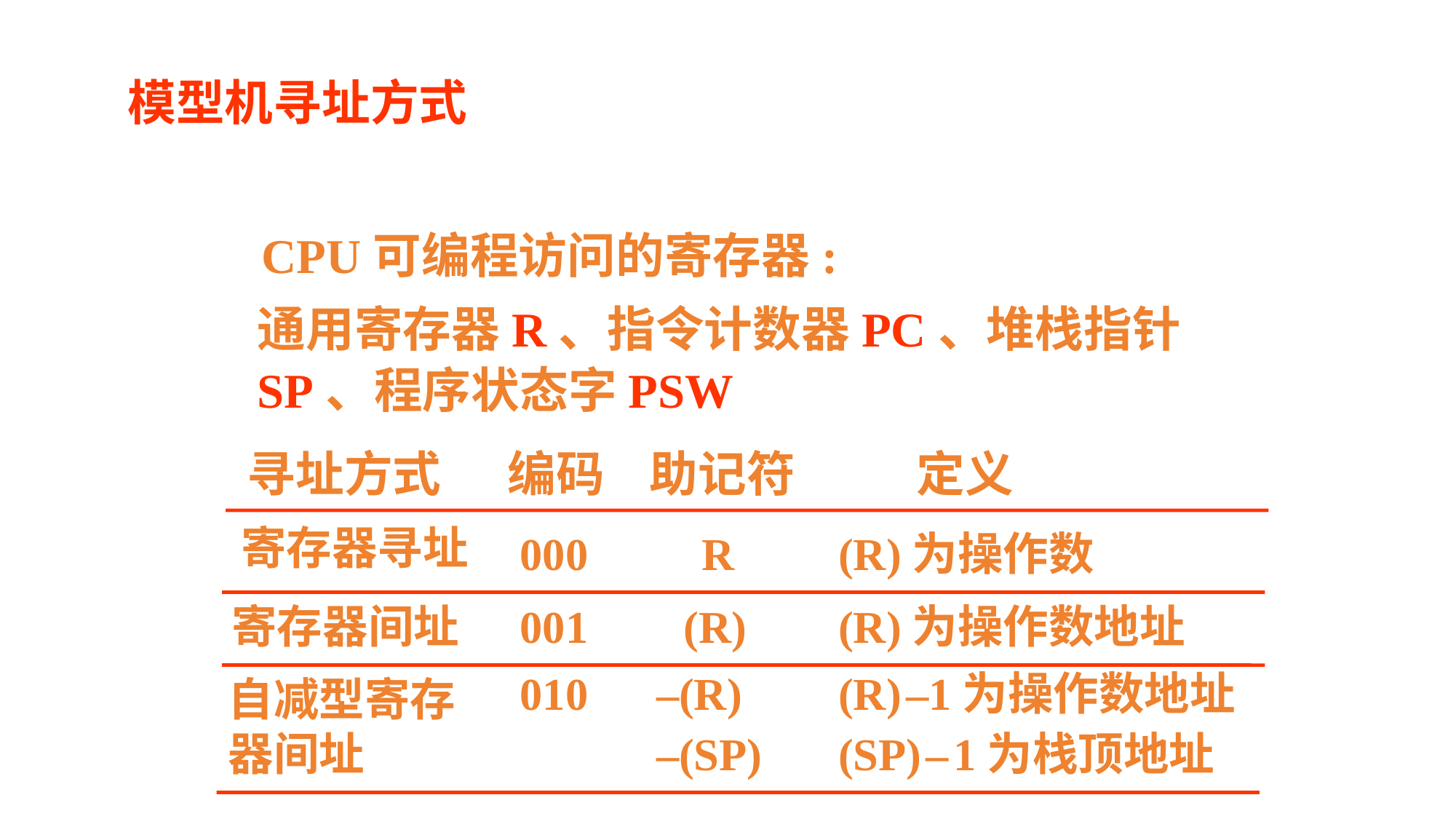

模型机寻址方式
CPU可编程访问的寄存器:
通用寄存器R、指令计数器PC、堆栈指针SP、程序状态字PSW
寻址方式      编码    助记符           定义

 寄存器寻址
000
R
(R)为操作数
寄存器间址

001
(R)
(R)为操作数地址
010
–(R)
(R) –1为操作数地址
–(SP)
(SP) – 1为栈顶地址
自减型寄存器间址